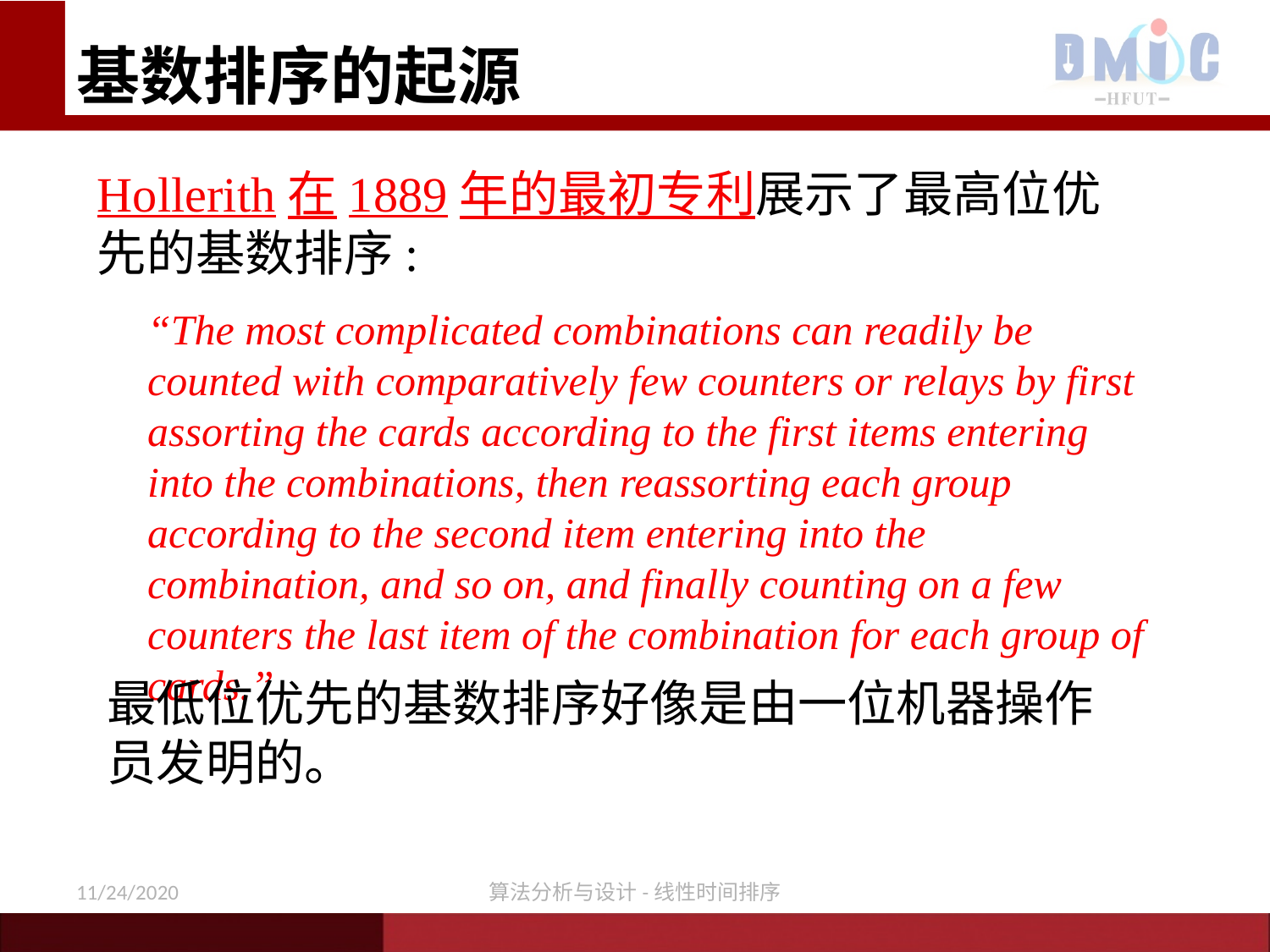

基数排序的起源
Hollerith在1889年的最初专利展示了最高位优先的基数排序:
“The most complicated combinations can readily be counted with comparatively few counters or relays by first assorting the cards according to the first items entering into the combinations, then reassorting each group according to the second item entering into the combination, and so on, and finally counting on a few counters the last item of the combination for each group of cards.”
最低位优先的基数排序好像是由一位机器操作员发明的。
11/24/2020
算法分析与设计-线性时间排序